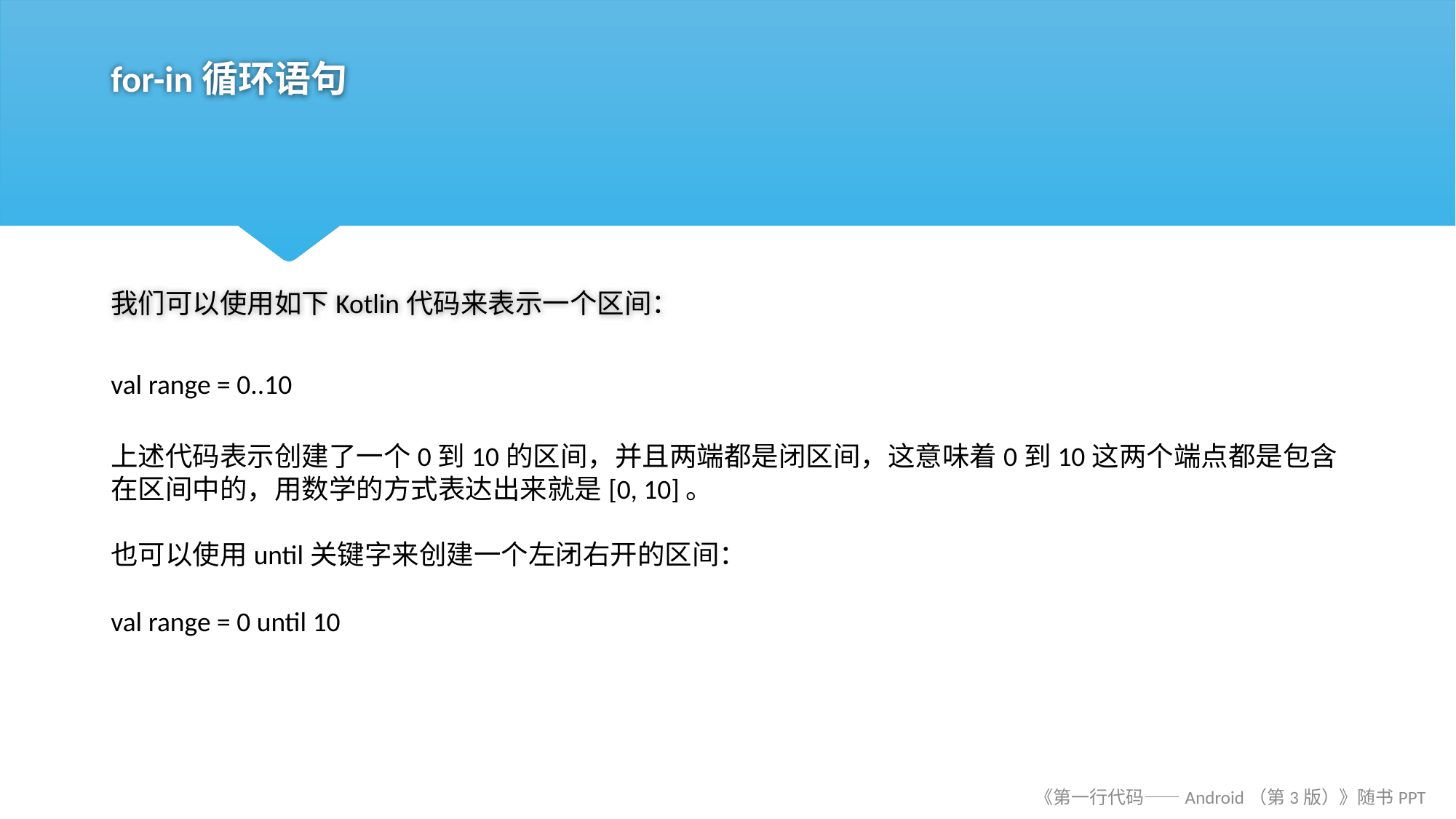

# for-in循环语句
我们可以使用如下Kotlin代码来表示一个区间：
val range = 0..10
上述代码表示创建了一个0到10的区间，并且两端都是闭区间，这意味着0到10这两个端点都是包含在区间中的，用数学的方式表达出来就是[0, 10]。

也可以使用until关键字来创建一个左闭右开的区间：

val range = 0 until 10